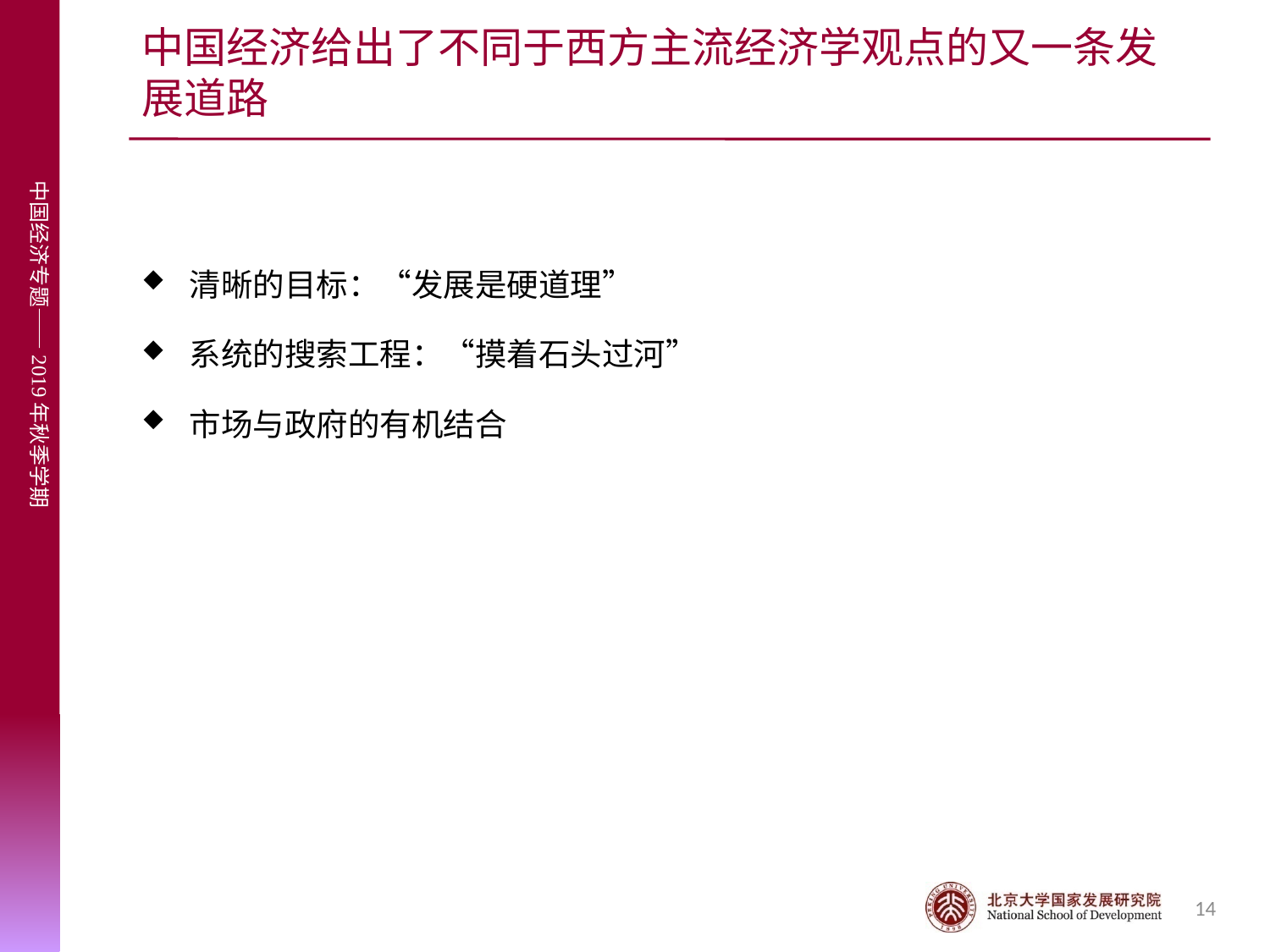

# 中国经济给出了不同于西方主流经济学观点的又一条发展道路

清晰的目标：“发展是硬道理”
系统的搜索工程：“摸着石头过河”
市场与政府的有机结合
14